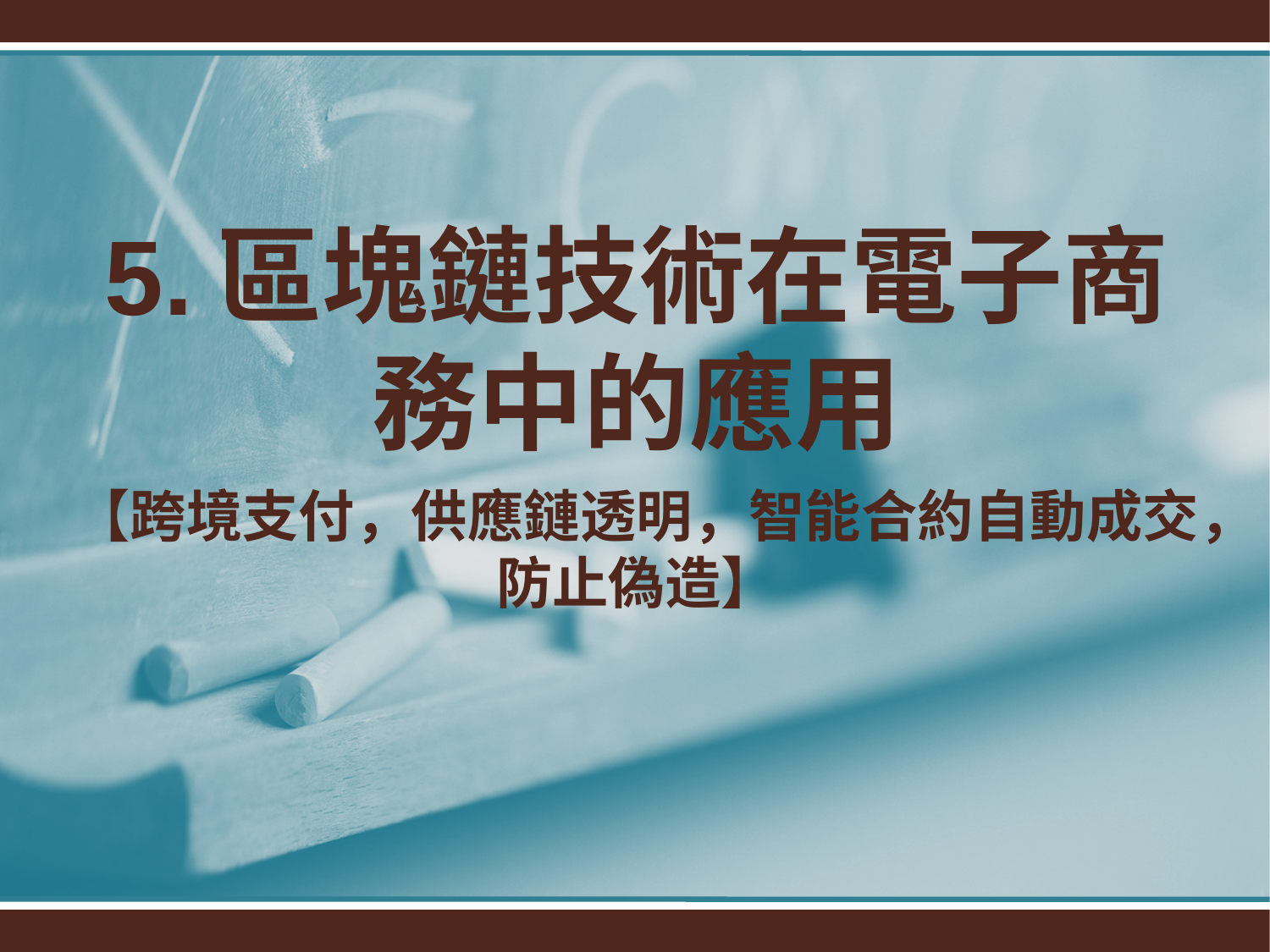

5.區塊鏈技術在電子商務中的應用
【跨境支付，供應鏈透明，智能合約自動成交，防止偽造】